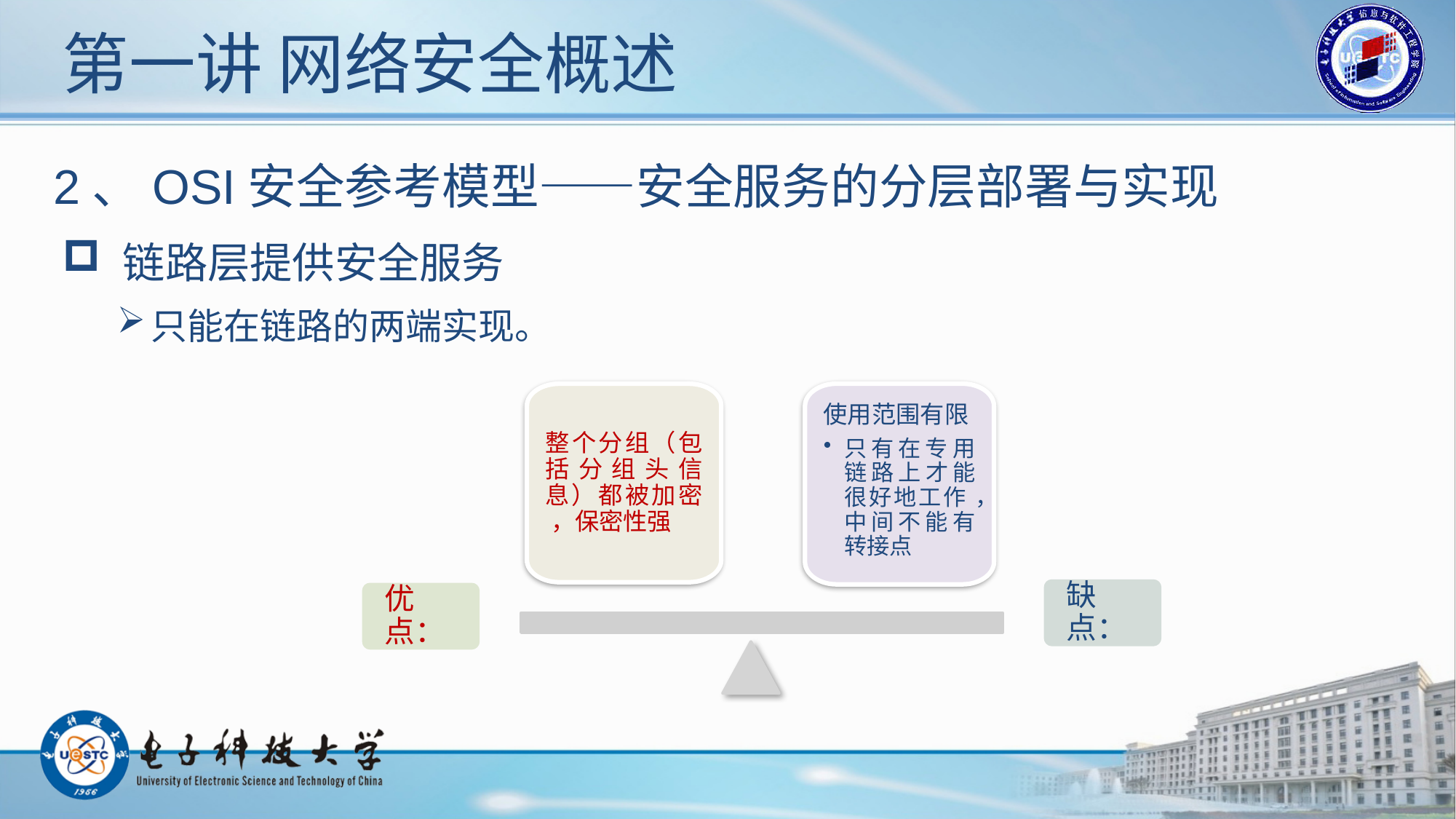

# 第一讲 网络安全概述
2、OSI安全参考模型——安全服务的分层部署与实现
 链路层提供安全服务
只能在链路的两端实现。
整个分组（包括分组头信息）都被加密 ，保密性强
使用范围有限
只有在专用链路上才能很好地工作 ，中间不能有转接点
缺点：
优点：